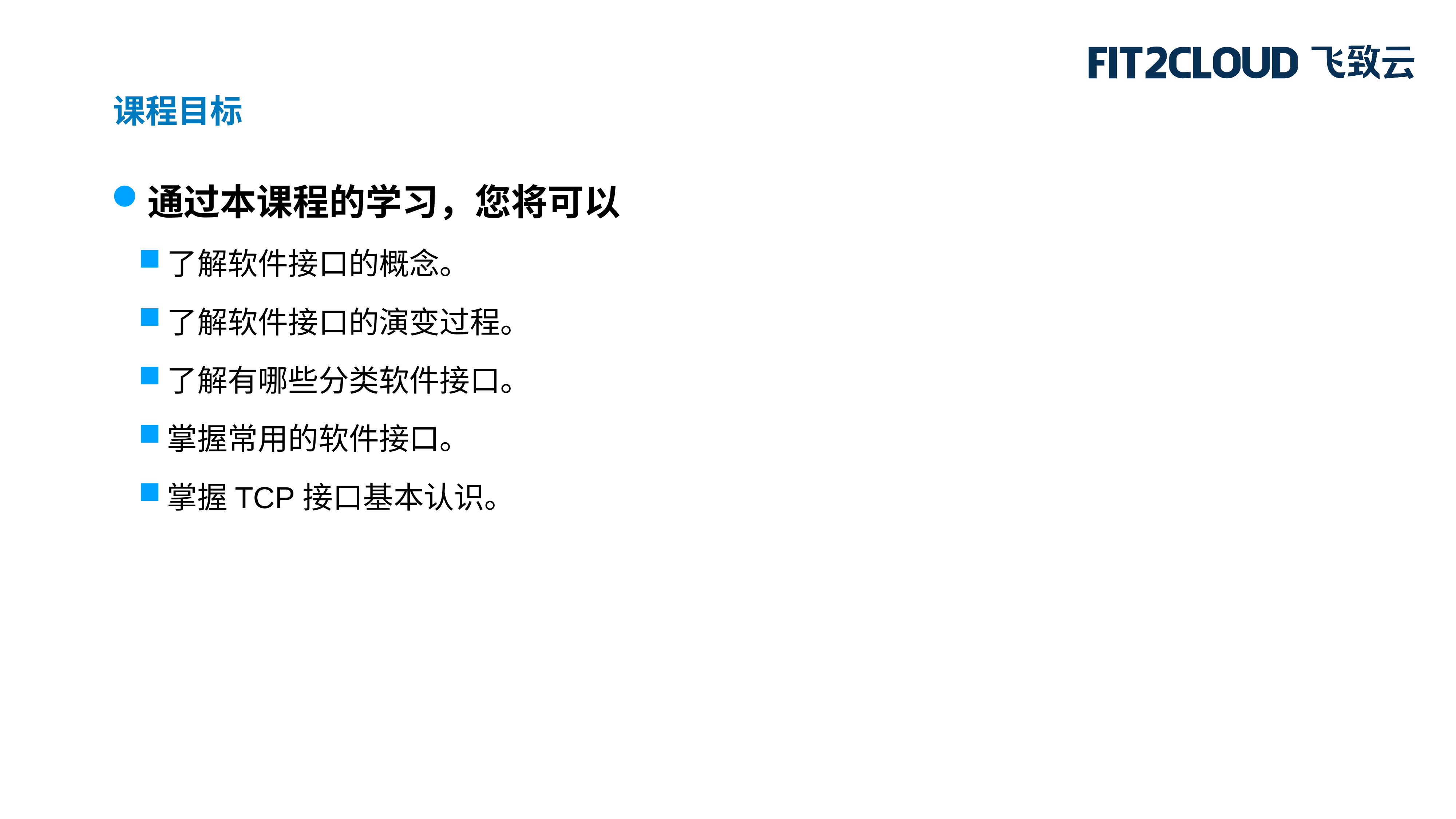

课程目标
通过本课程的学习，您将可以
了解软件接口的概念。
了解软件接口的演变过程。
了解有哪些分类软件接口。
掌握常用的软件接口。
掌握TCP接口基本认识。